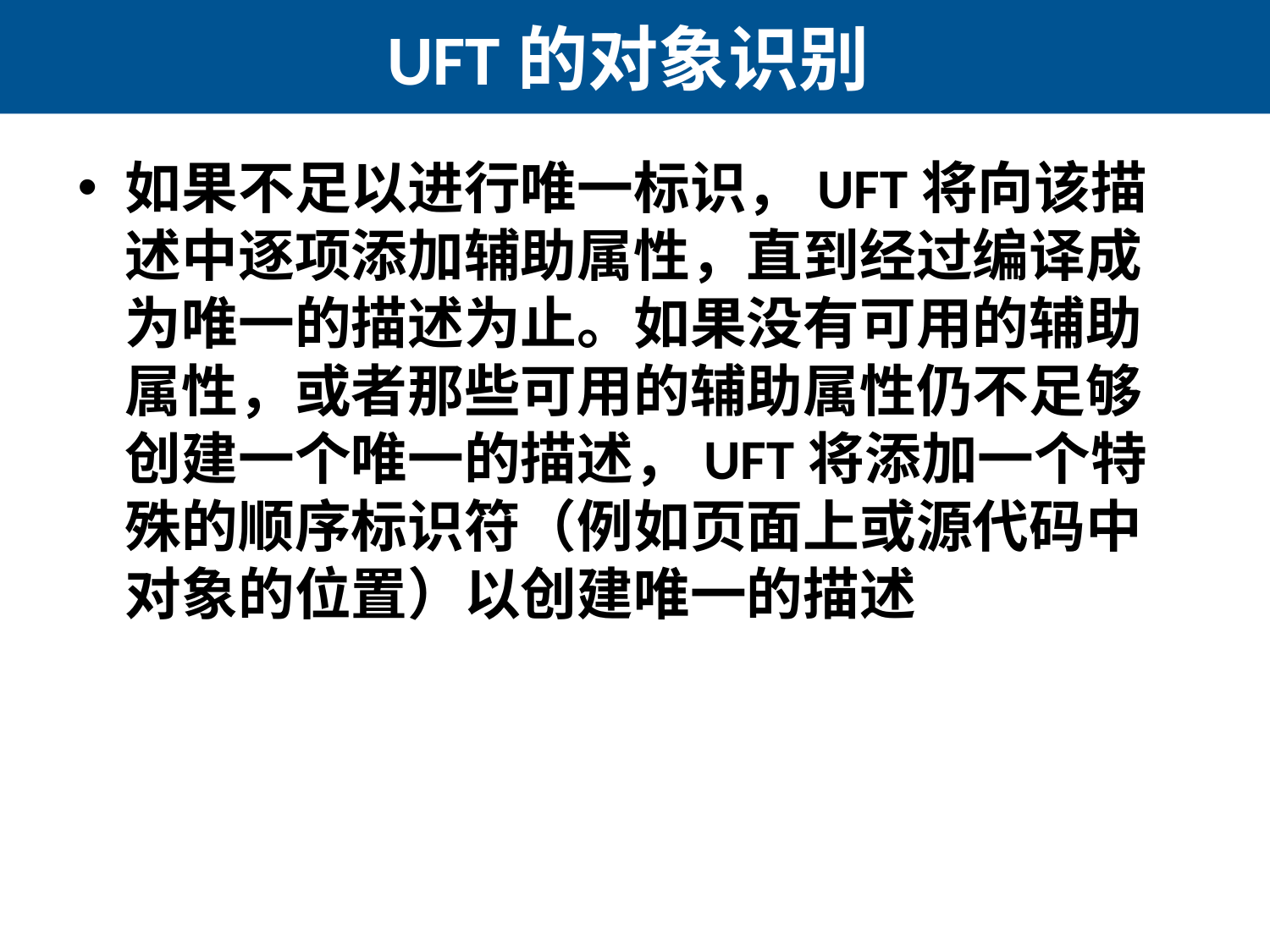

# UFT的对象识别
如果不足以进行唯一标识，UFT将向该描述中逐项添加辅助属性，直到经过编译成为唯一的描述为止。如果没有可用的辅助属性，或者那些可用的辅助属性仍不足够创建一个唯一的描述，UFT将添加一个特殊的顺序标识符（例如页面上或源代码中对象的位置）以创建唯一的描述